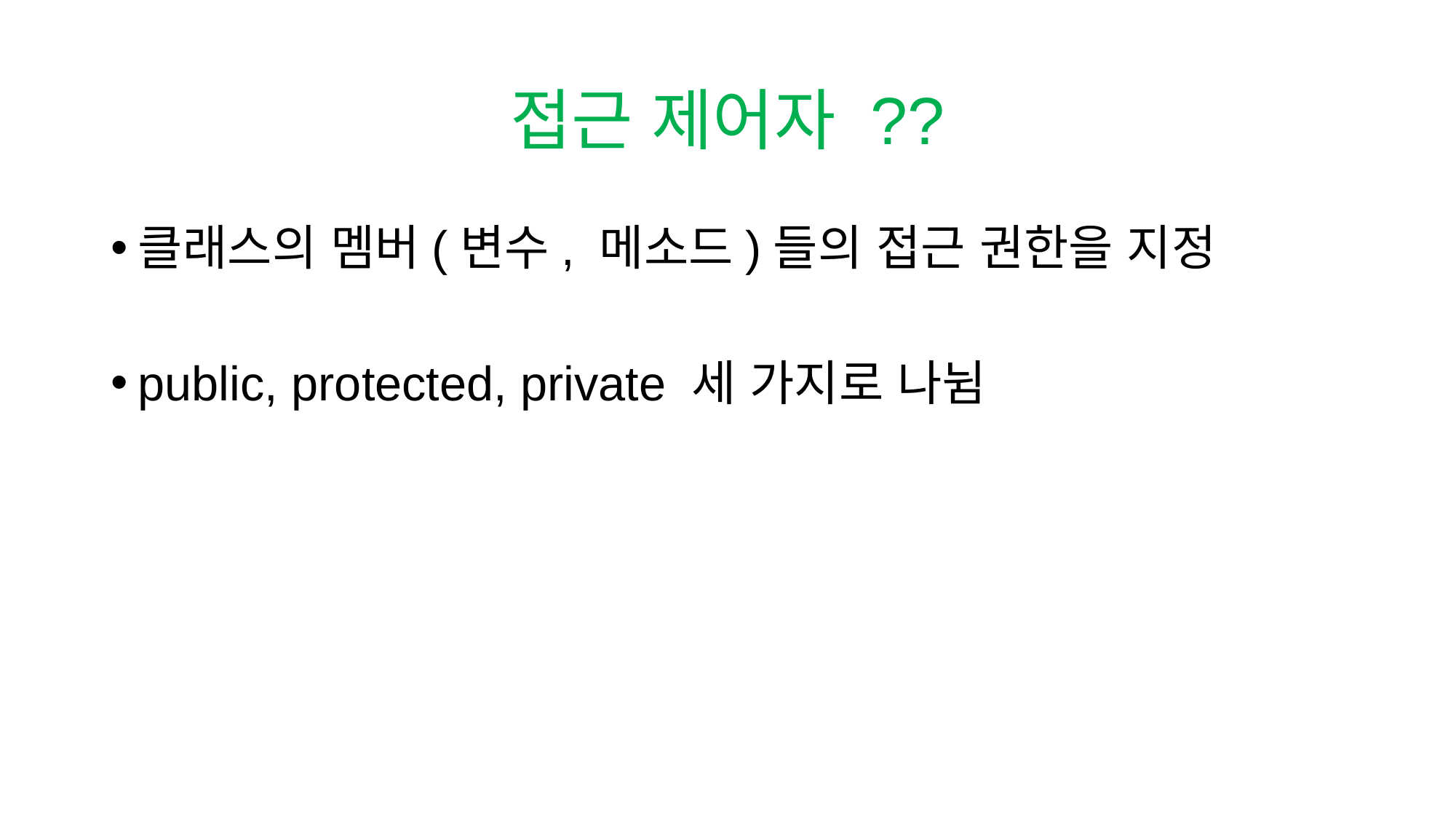

# 접근 제어자 ??
클래스의 멤버(변수, 메소드)들의 접근 권한을 지정

public, protected, private 세 가지로 나뉨